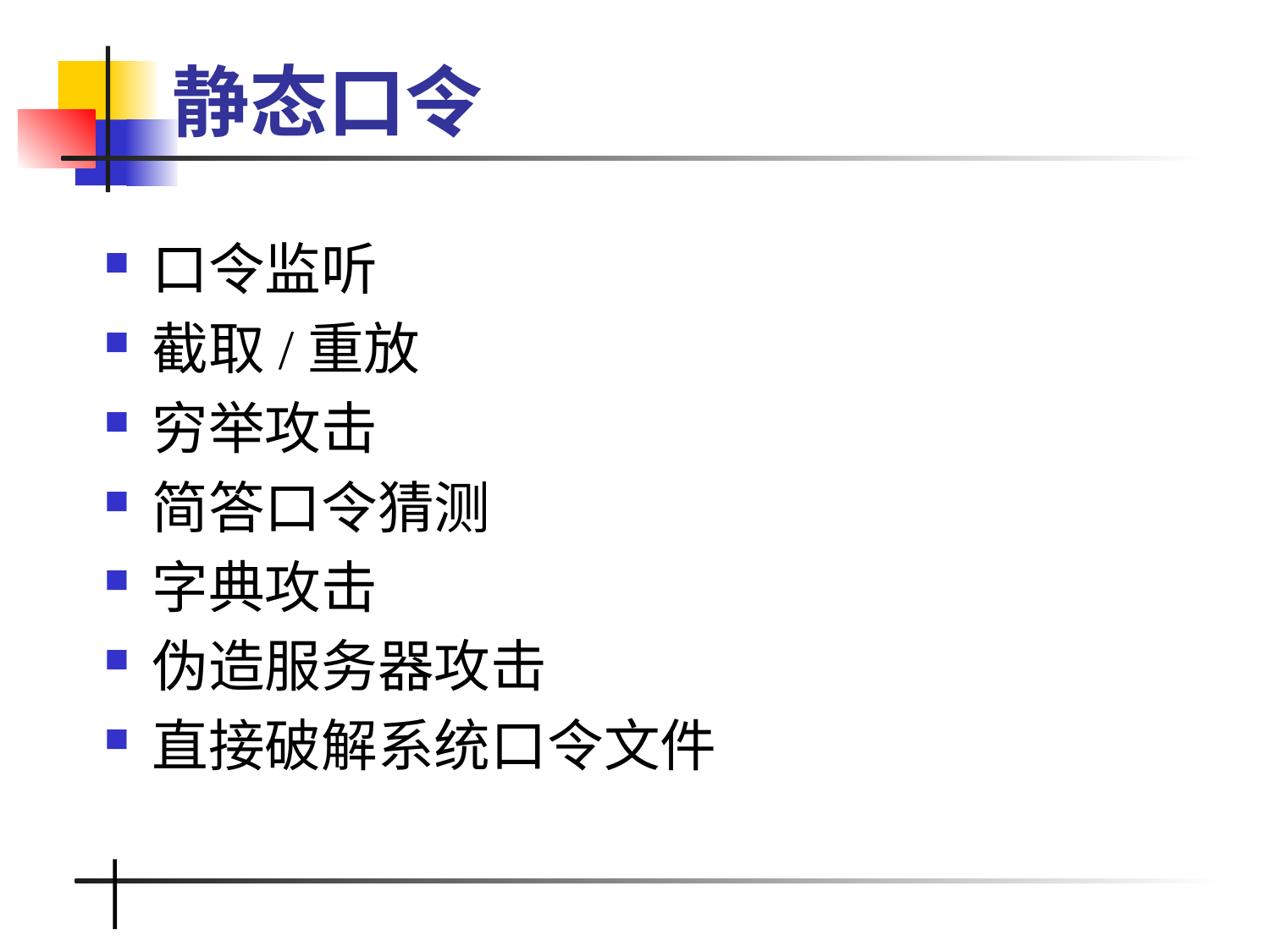

# 静态口令
口令监听
截取/重放
穷举攻击
简答口令猜测
字典攻击
伪造服务器攻击
直接破解系统口令文件